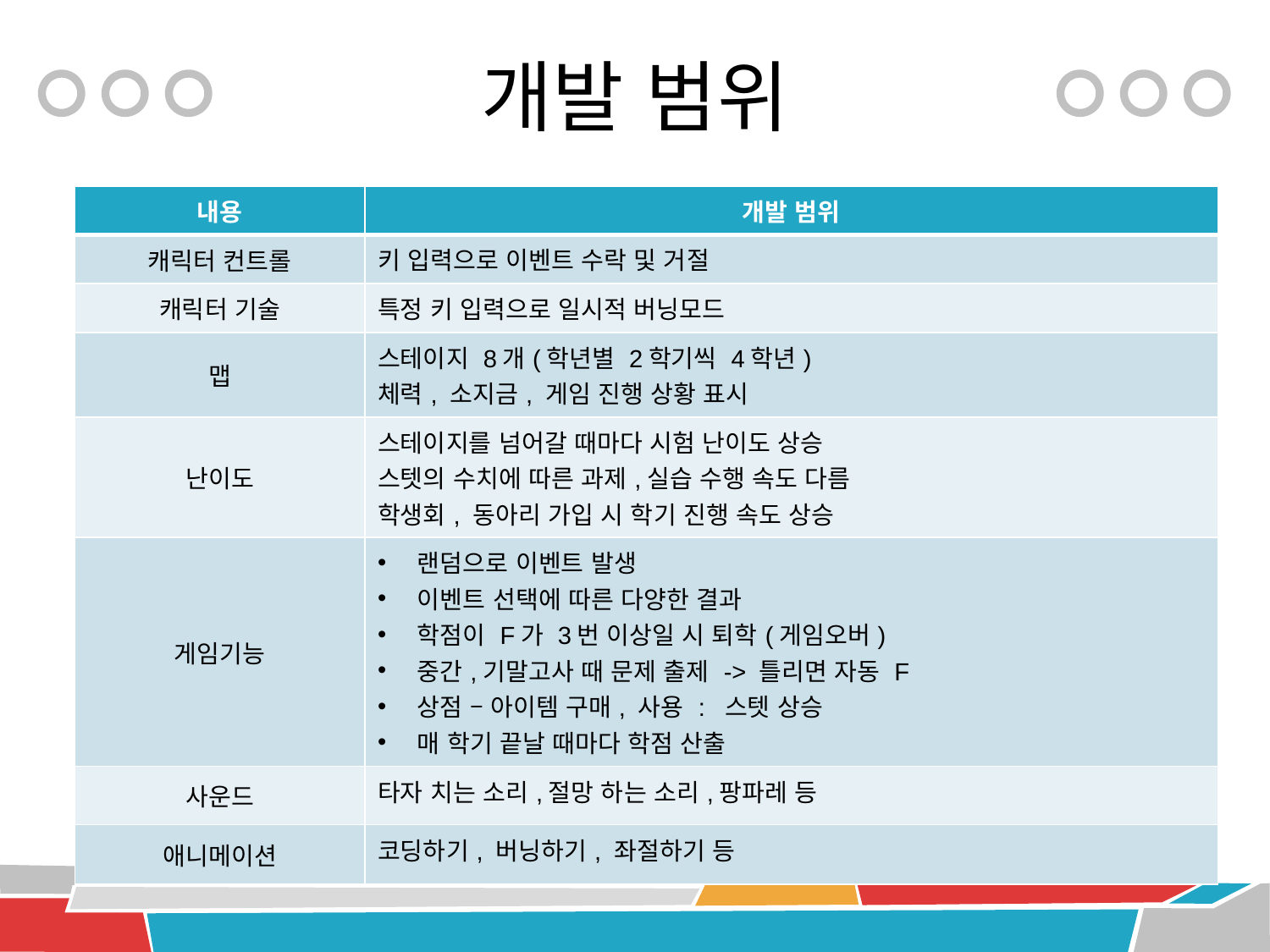

# 개발 범위
| 내용 | 개발 범위 |
| --- | --- |
| 캐릭터 컨트롤 | 키 입력으로 이벤트 수락 및 거절 |
| 캐릭터 기술 | 특정 키 입력으로 일시적 버닝모드 |
| 맵 | 스테이지 8개(학년별 2학기씩 4학년) 체력, 소지금, 게임 진행 상황 표시 |
| 난이도 | 스테이지를 넘어갈 때마다 시험 난이도 상승 스텟의 수치에 따른 과제,실습 수행 속도 다름 학생회, 동아리 가입 시 학기 진행 속도 상승 |
| 게임기능 | 랜덤으로 이벤트 발생 이벤트 선택에 따른 다양한 결과 학점이 F가 3번 이상일 시 퇴학(게임오버) 중간,기말고사 때 문제 출제 -> 틀리면 자동 F 상점 – 아이템 구매, 사용 : 스텟 상승 매 학기 끝날 때마다 학점 산출 |
| 사운드 | 타자 치는 소리,절망 하는 소리,팡파레 등 |
| 애니메이션 | 코딩하기, 버닝하기, 좌절하기 등 |